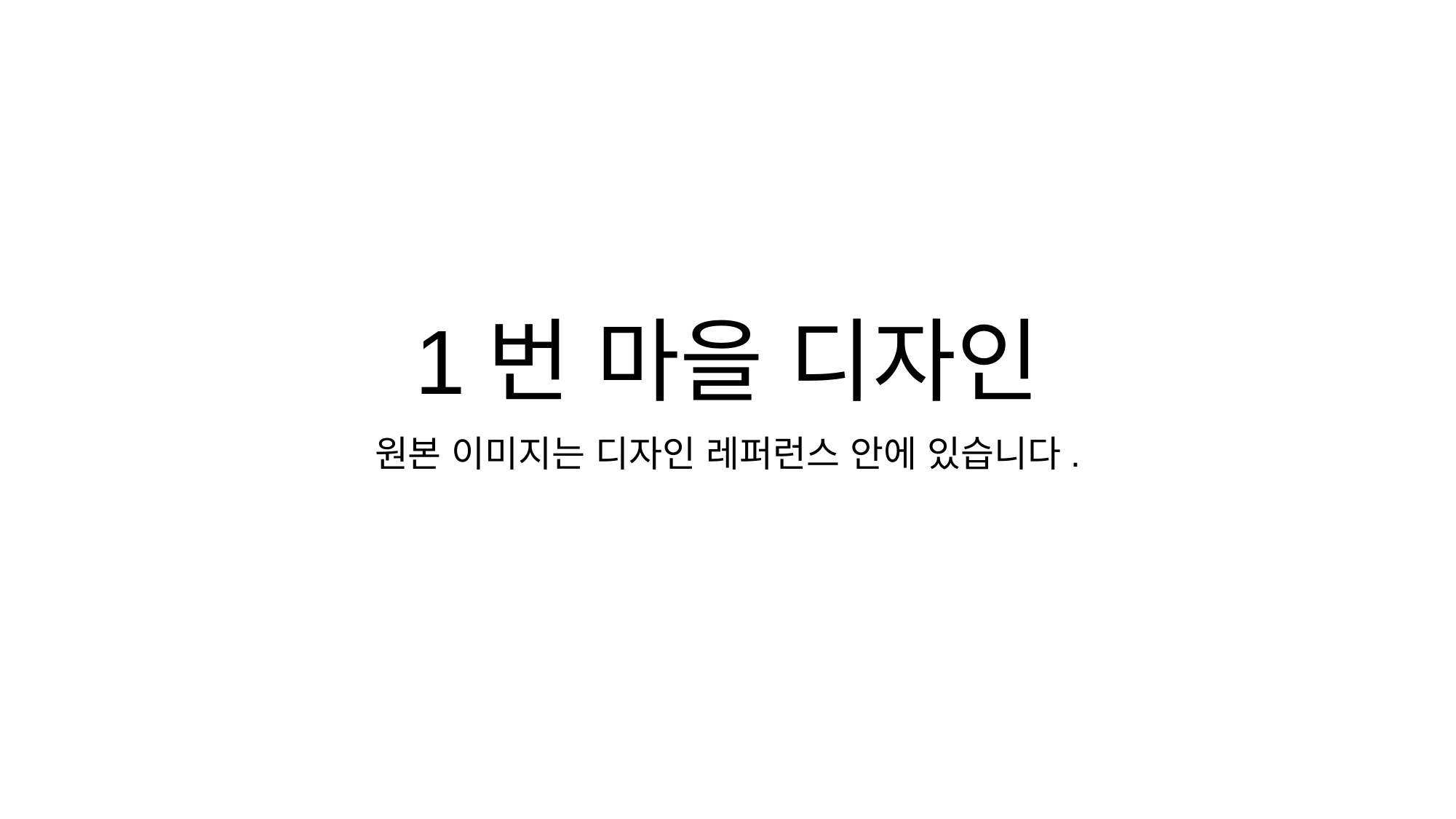

# 1번 마을 디자인
원본 이미지는 디자인 레퍼런스 안에 있습니다.